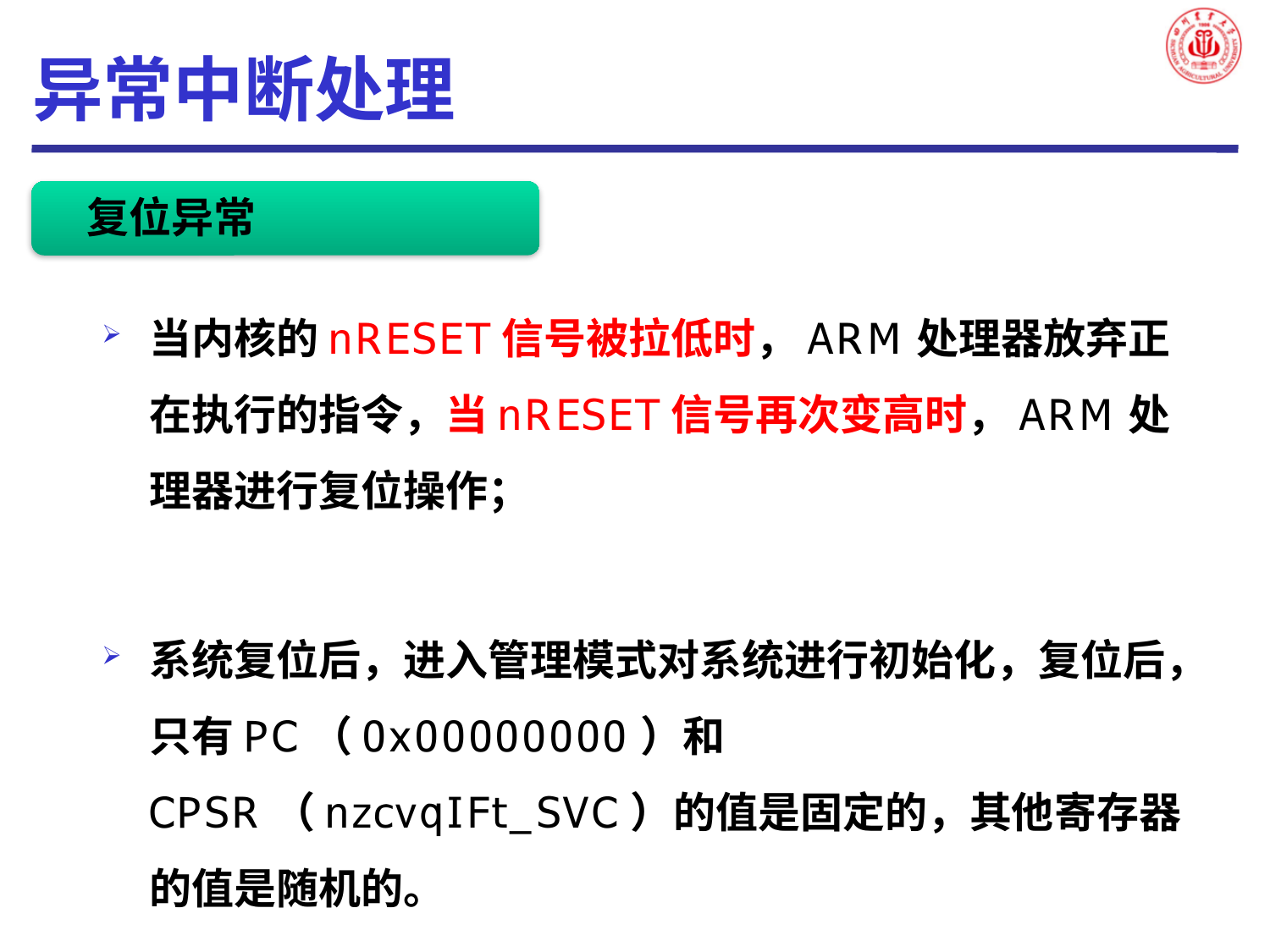

异常中断处理
   复位异常
当内核的nRESET信号被拉低时，ARM处理器放弃正在执行的指令，当nRESET信号再次变高时，ARM处理器进行复位操作；

系统复位后，进入管理模式对系统进行初始化，复位后，只有PC（0x00000000）和CPSR（nzcvqIFt_SVC）的值是固定的，其他寄存器的值是随机的。

96